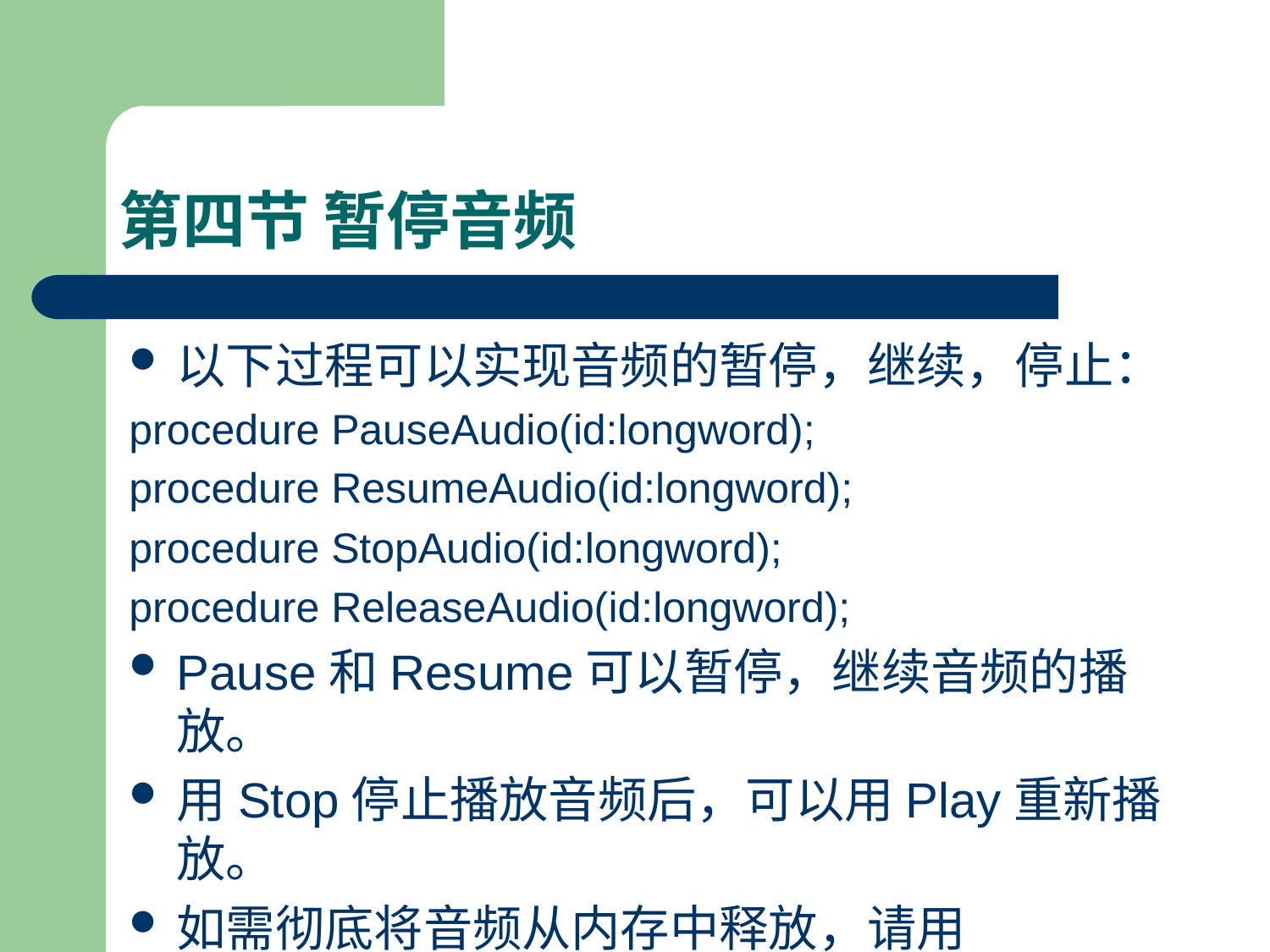

# 第四节 暂停音频
以下过程可以实现音频的暂停，继续，停止：
procedure PauseAudio(id:longword);
procedure ResumeAudio(id:longword);
procedure StopAudio(id:longword);
procedure ReleaseAudio(id:longword);
Pause和Resume可以暂停，继续音频的播放。
用Stop停止播放音频后，可以用Play重新播放。
如需彻底将音频从内存中释放，请用Release。